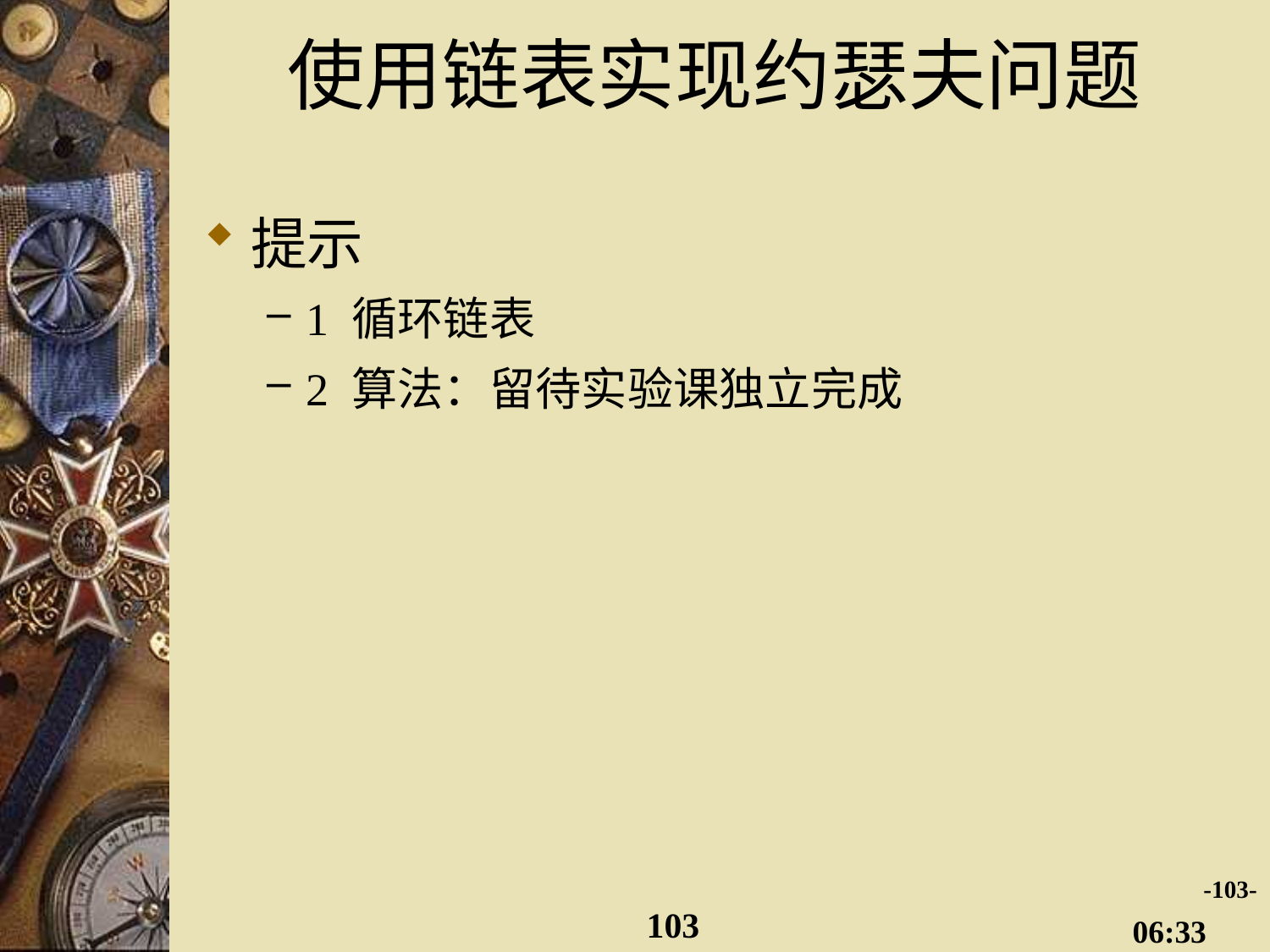

# 使用链表实现约瑟夫问题
提示
1 循环链表
2 算法：留待实验课独立完成

-103-